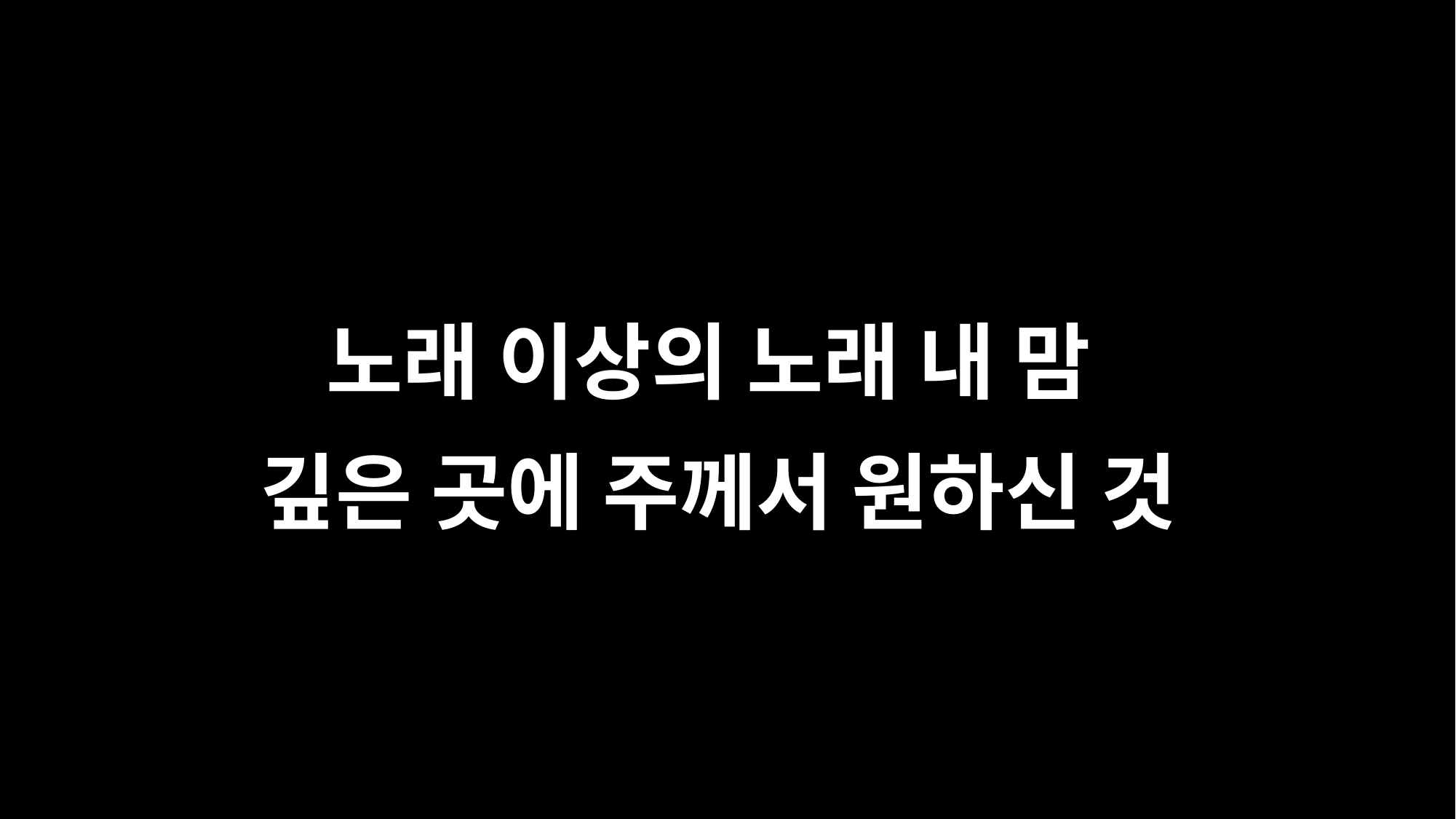

노래 이상의 노래 내 맘
깊은 곳에 주께서 원하신 것